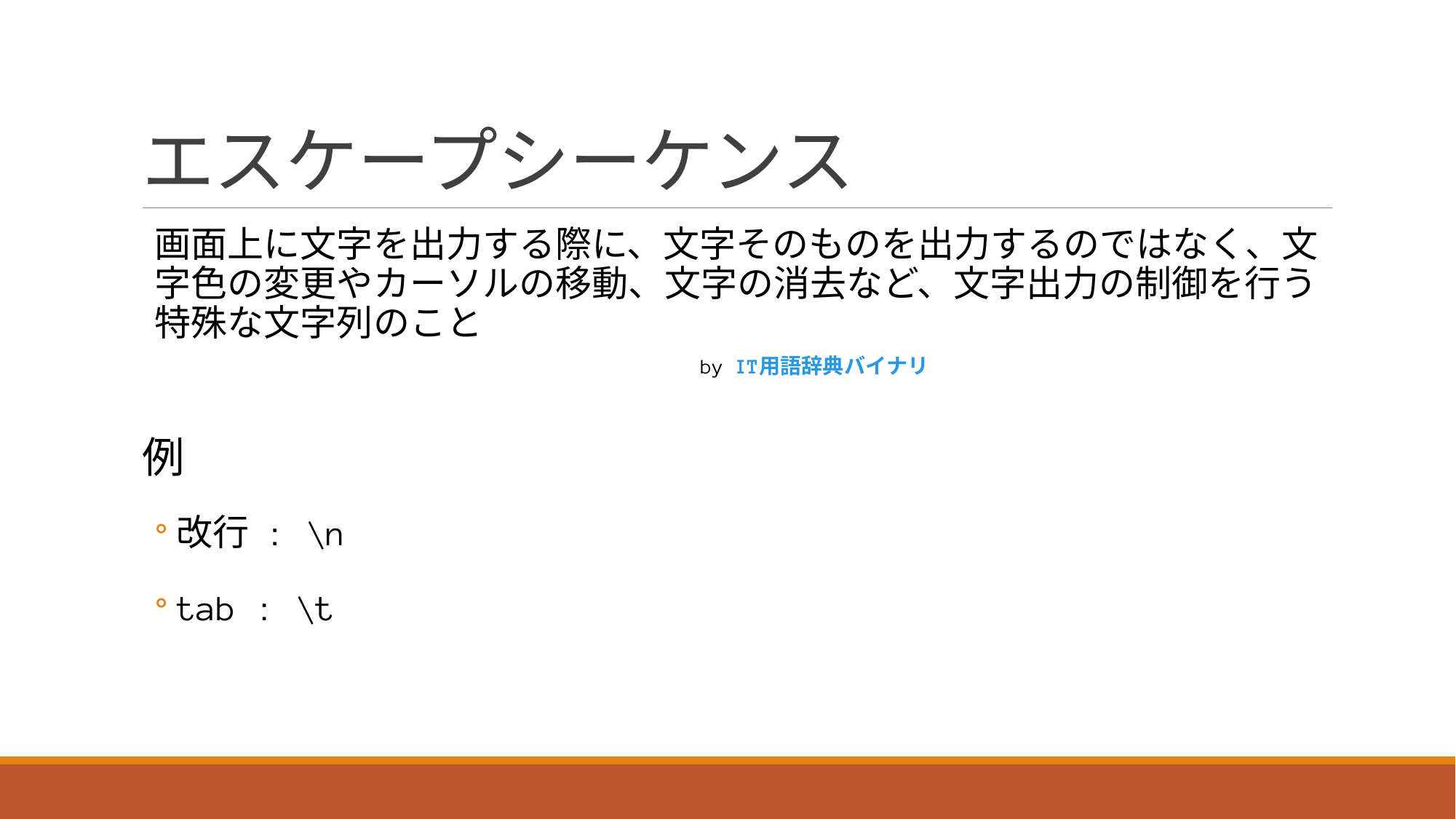

# エスケープシーケンス
画面上に文字を出力する際に、文字そのものを出力するのではなく、文字色の変更やカーソルの移動、文字の消去など、文字出力の制御を行う特殊な文字列のこと
					by IT用語辞典バイナリ
例
改行 : \n
tab : \t